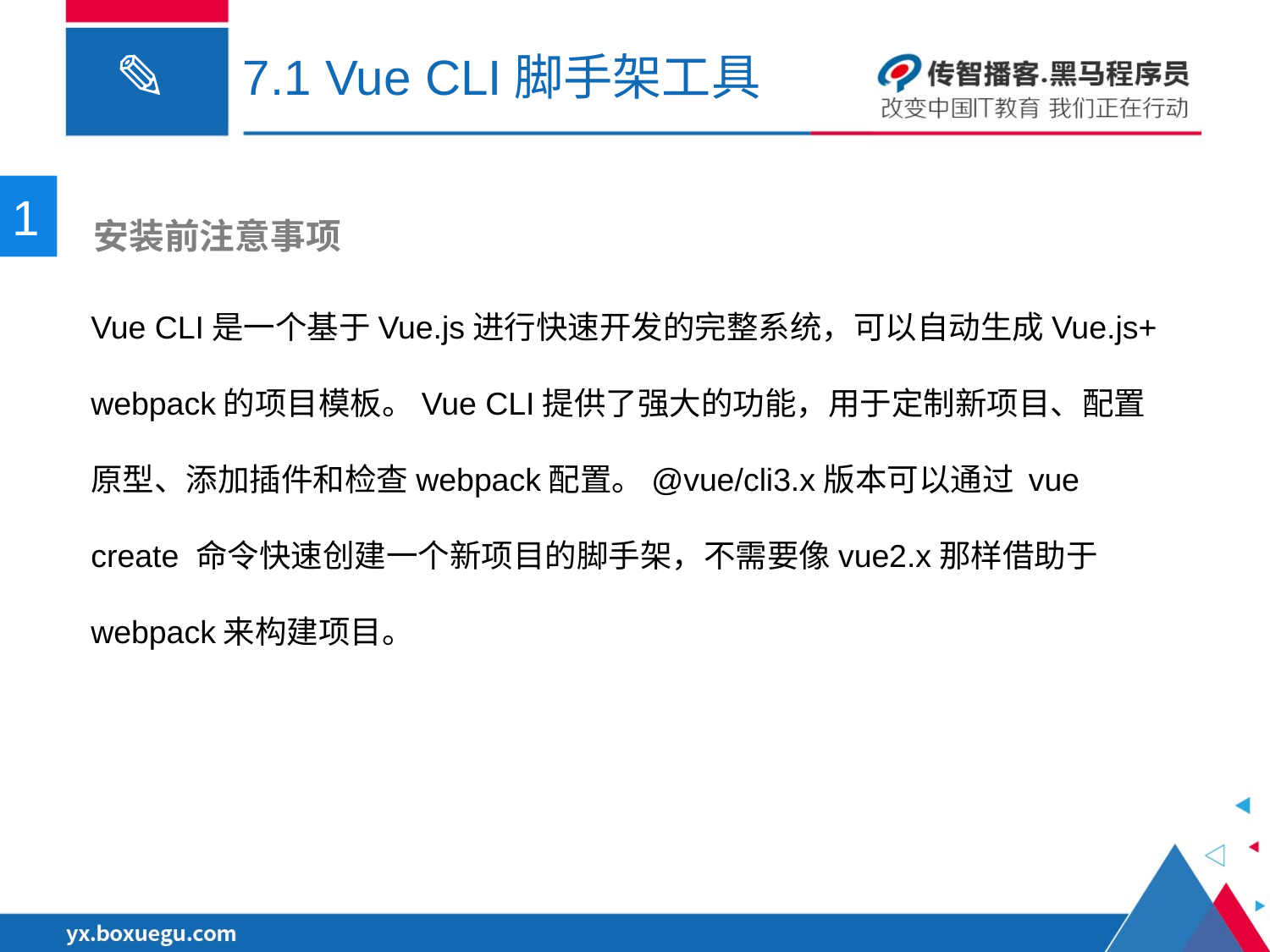

# 7.1 Vue CLI脚手架工具

1
  安装前注意事项
Vue CLI是一个基于Vue.js进行快速开发的完整系统，可以自动生成Vue.js+
webpack的项目模板。Vue CLI提供了强大的功能，用于定制新项目、配置原型、添加插件和检查webpack配置。@vue/cli3.x版本可以通过 vue create 命令快速创建一个新项目的脚手架，不需要像vue2.x那样借助于webpack来构建项目。